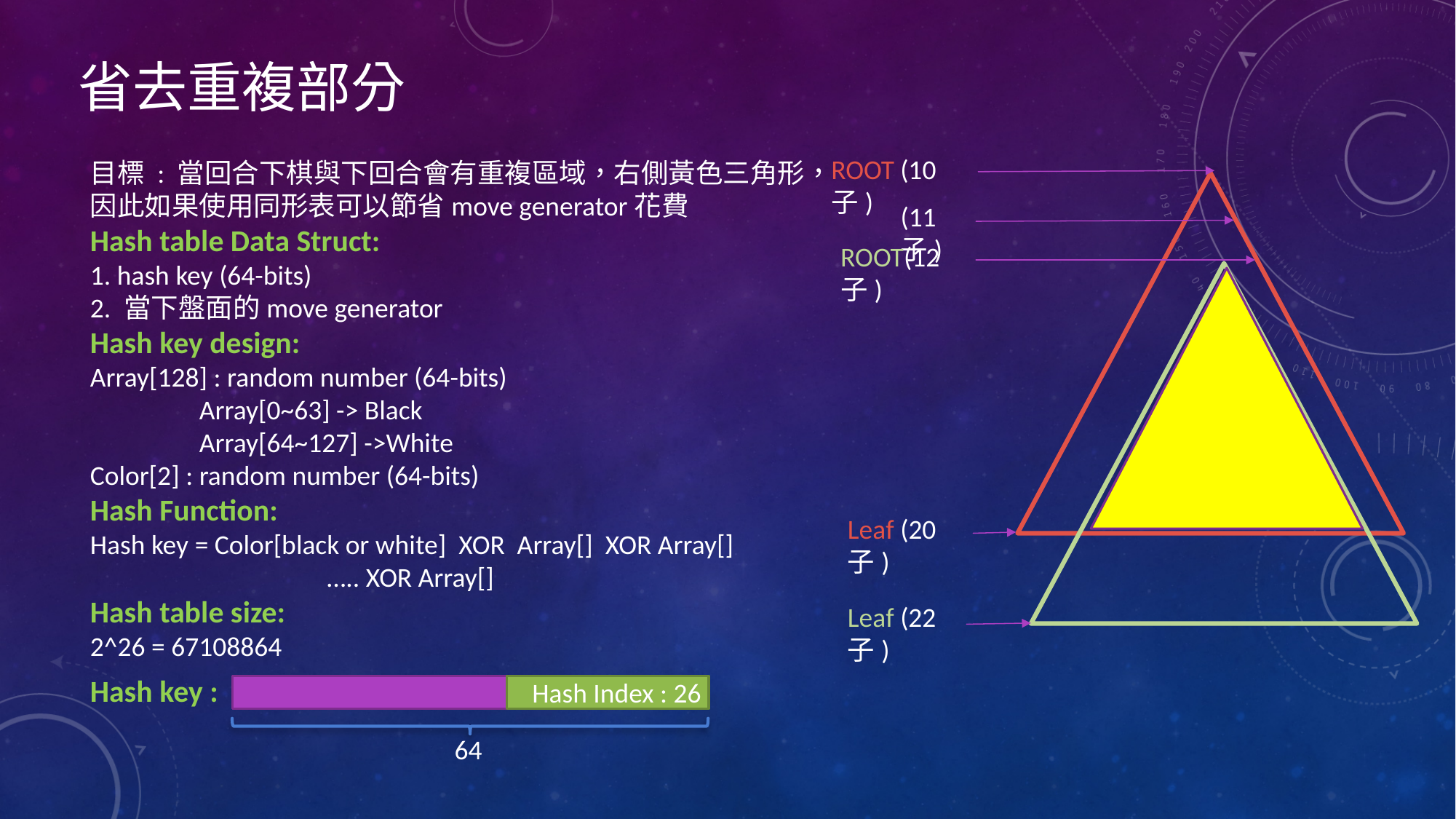

省去重複部分
ROOT (10子)

(11子)
ROOT(12子)

Leaf (20子)
Leaf (22子)
目標 : 當回合下棋與下回合會有重複區域，右側黃色三角形，因此如果使用同形表可以節省move generator花費
Hash table Data Struct:
1. hash key (64-bits)
2. 當下盤面的move generator
Hash key design:
Array[128] : random number (64-bits)
	Array[0~63] -> Black
	Array[64~127] ->White
Color[2] : random number (64-bits)
Hash Function:
Hash key = Color[black or white]  XOR  Array[]  XOR Array[]
		   ….. XOR Array[]
Hash table size:
2^26 = 67108864

Hash key :
Hash Index : 26

64